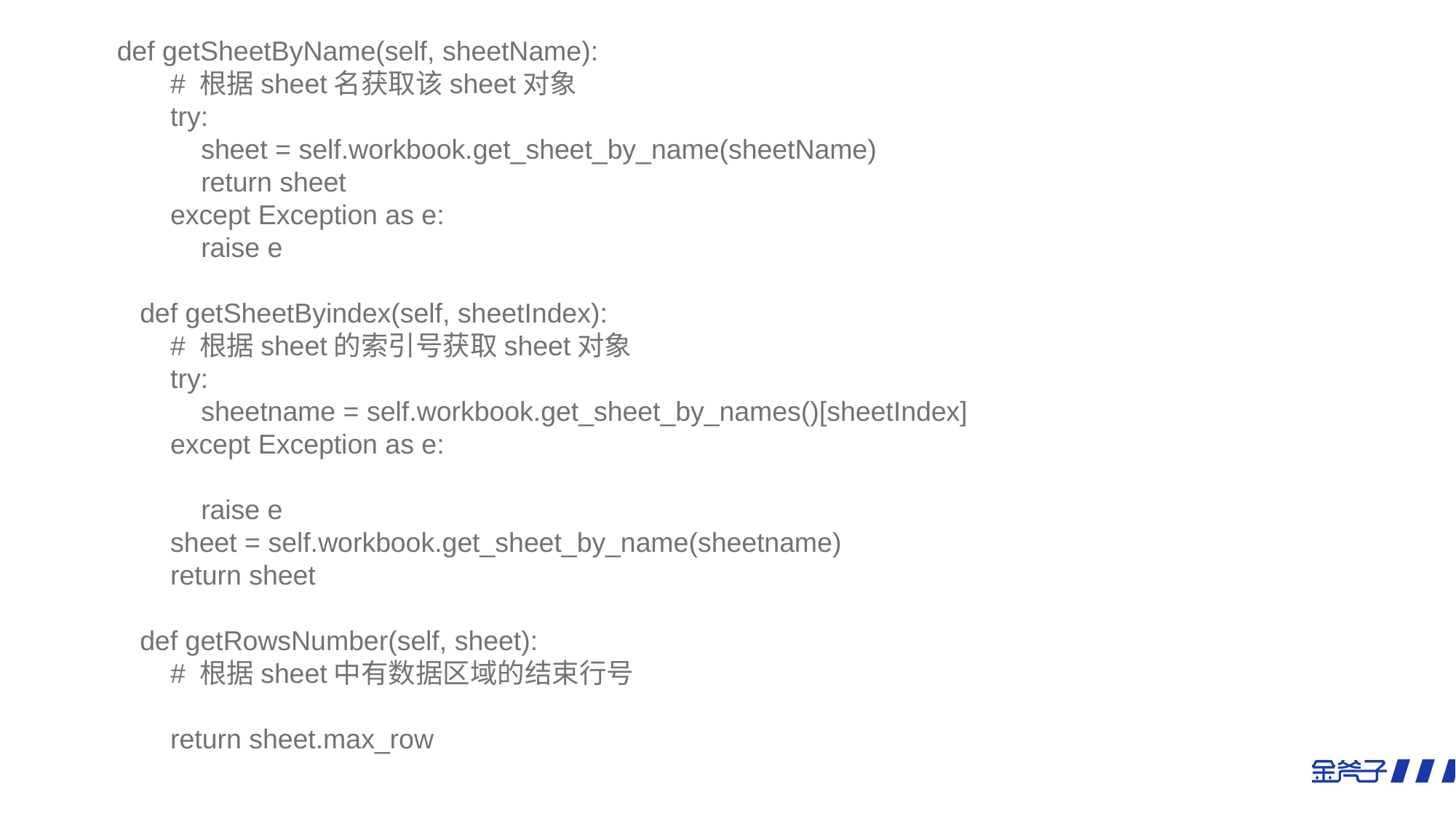

def getSheetByName(self, sheetName):
        # 根据sheet名获取该sheet对象
        try:
            sheet = self.workbook.get_sheet_by_name(sheetName)
            return sheet
        except Exception as e:
            raise e

    def getSheetByindex(self, sheetIndex):
        # 根据sheet的索引号获取sheet对象
        try:
            sheetname = self.workbook.get_sheet_by_names()[sheetIndex]
        except Exception as e:

            raise e
        sheet = self.workbook.get_sheet_by_name(sheetname)
        return sheet

    def getRowsNumber(self, sheet):
        # 根据sheet中有数据区域的结束行号

        return sheet.max_row